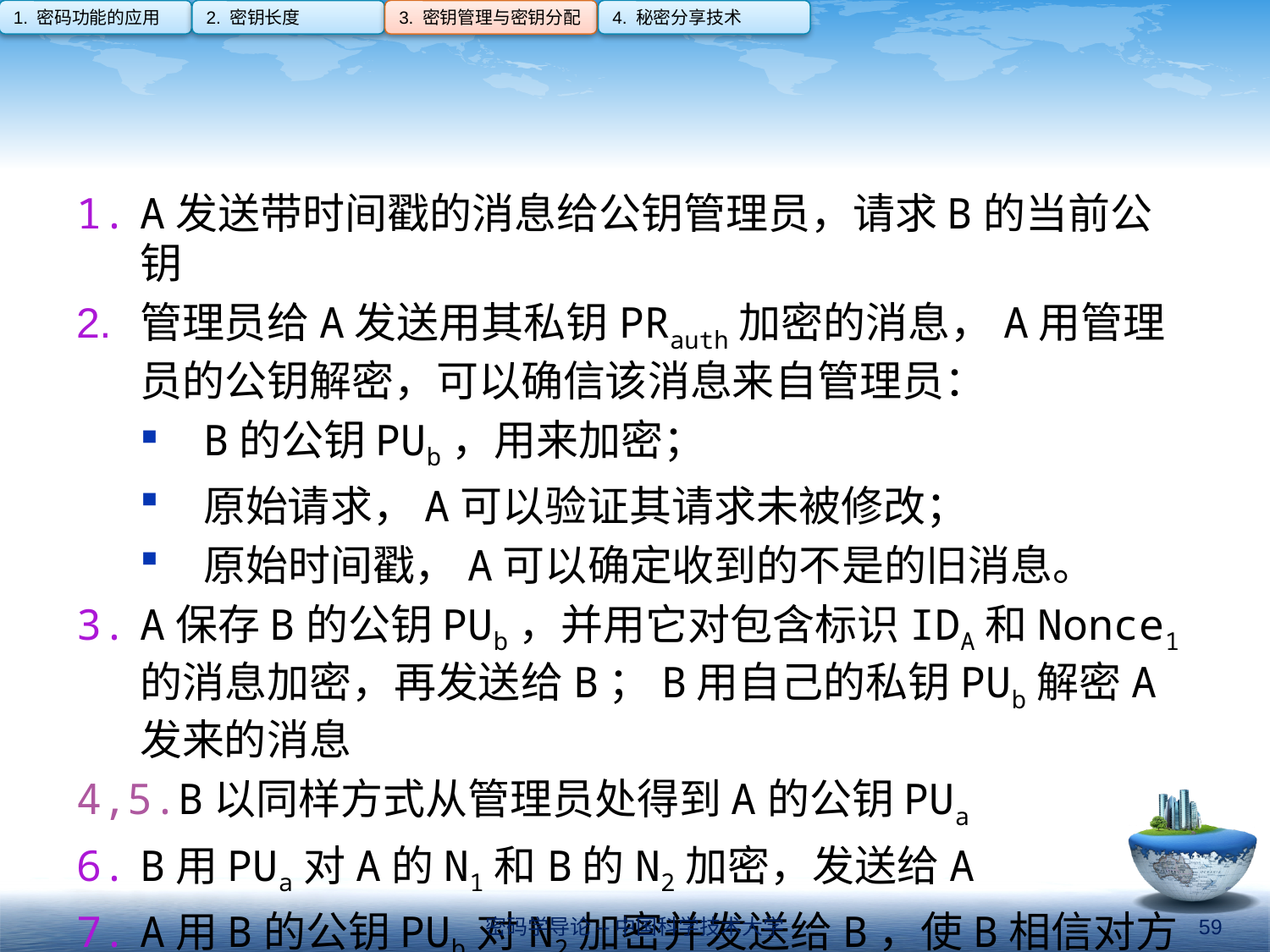

1. 密码功能的应用
2. 密钥长度
3. 密钥管理与密钥分配
4. 秘密分享技术
#
A发送带时间戳的消息给公钥管理员，请求B的当前公钥
管理员给A发送用其私钥PRauth加密的消息，A用管理员的公钥解密，可以确信该消息来自管理员：
B的公钥PUb，用来加密；
原始请求，A可以验证其请求未被修改；
原始时间戳，A可以确定收到的不是的旧消息。
A保存B的公钥PUb，并用它对包含标识IDA和Nonce1的消息加密，再发送给B；B用自己的私钥PUb解密A发来的消息
4,5.B以同样方式从管理员处得到A的公钥PUa
B用PUa对A的N1和B的N2加密，发送给A
A用B的公钥PUb对N2加密并发送给B，使B相信对方是A
密码学导论--中国科学技术大学
59